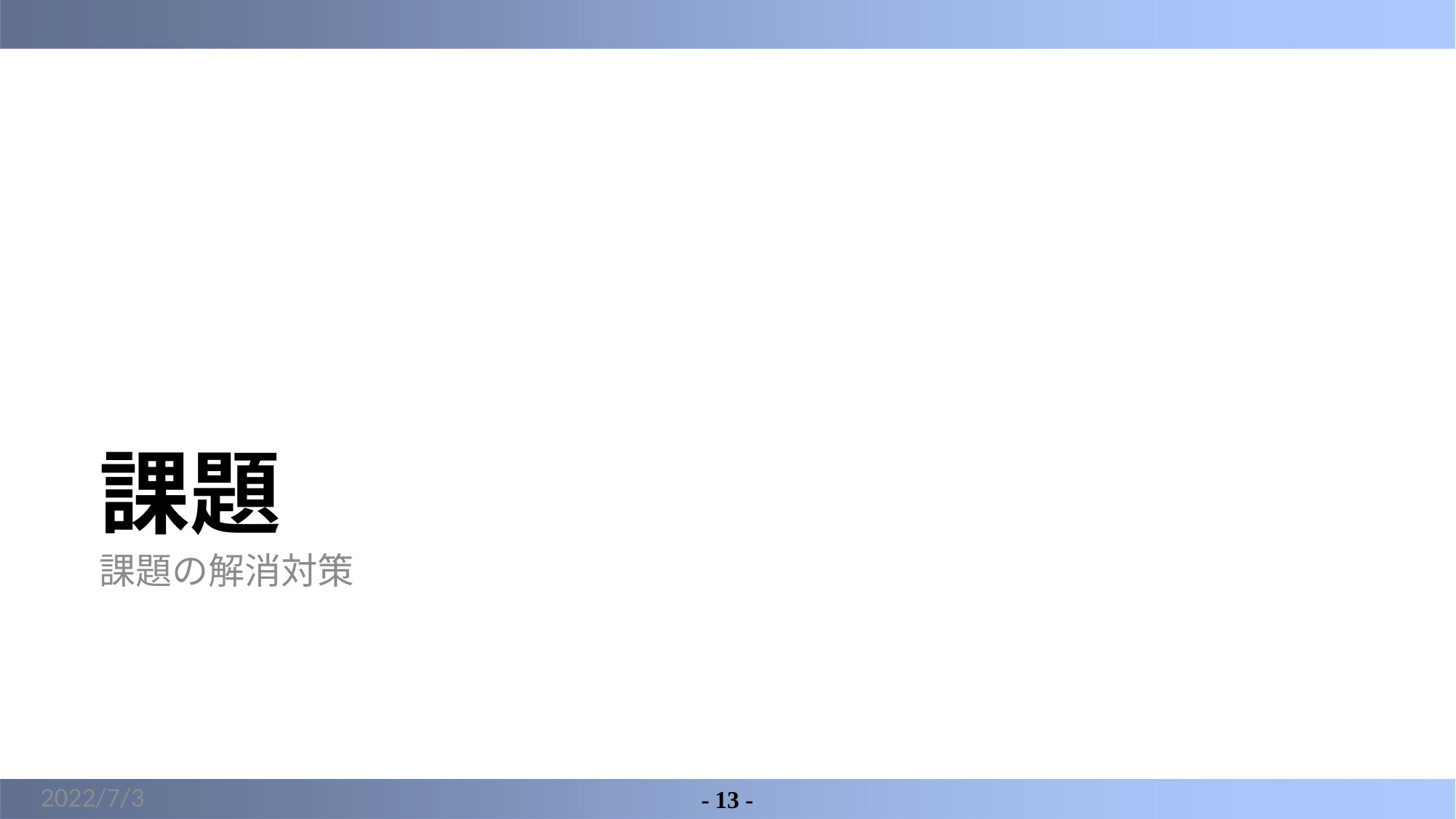

# 課題
課題の解消対策
2022/7/3
- 13 -